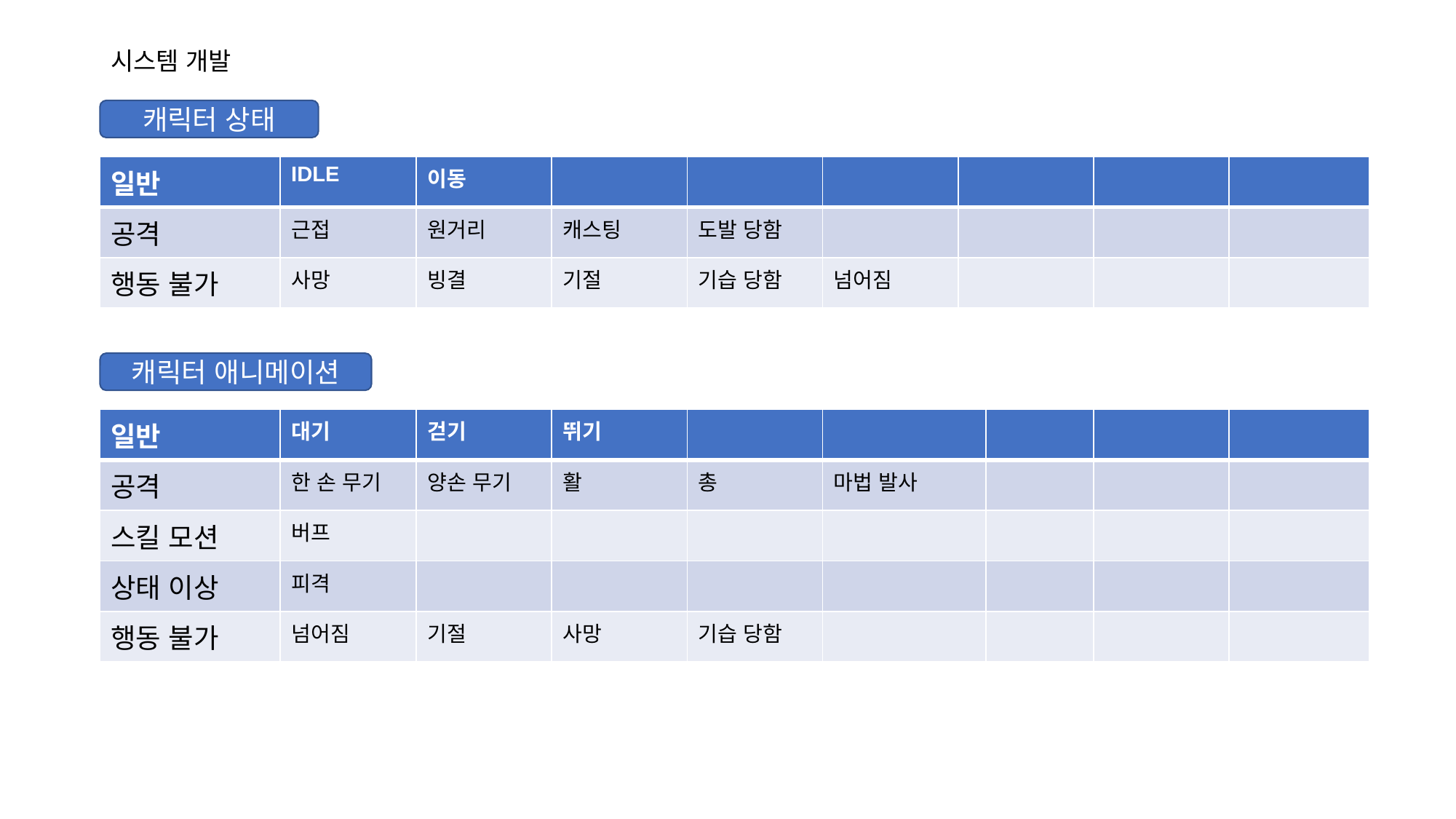

# 시스템 개발
캐릭터 상태
| 일반 | IDLE | 이동 |  |  |  |  |  |  |
| --- | --- | --- | --- | --- | --- | --- | --- | --- |
| 공격 | 근접 | 원거리 | 캐스팅 | 도발 당함 |  |  |  |  |
| 행동 불가 | 사망 | 빙결 | 기절 | 기습 당함 | 넘어짐 |  |  |  |
캐릭터 애니메이션
| 일반 | 대기 | 걷기 | 뛰기 |  |  |  |  |  |
| --- | --- | --- | --- | --- | --- | --- | --- | --- |
| 공격 | 한 손 무기 | 양손 무기 | 활 | 총 | 마법 발사 |  |  |  |
| 스킬 모션 | 버프 |  |  |  |  |  |  |  |
| 상태 이상 | 피격 |  |  |  |  |  |  |  |
| 행동 불가 | 넘어짐 | 기절 | 사망 | 기습 당함 |  |  |  |  |